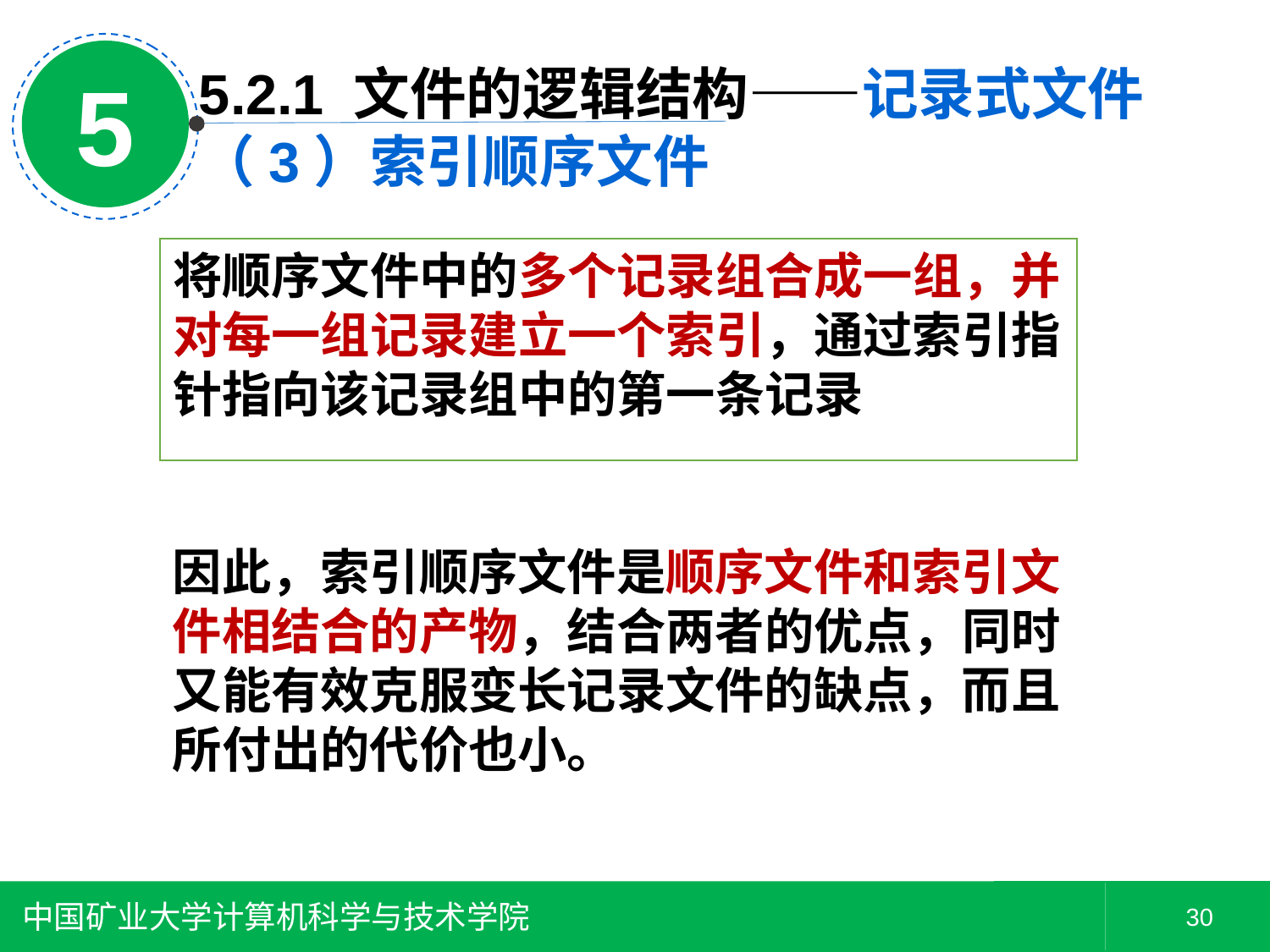

5
5.2.1 文件的逻辑结构——记录式文件
（3）索引顺序文件

将顺序文件中的多个记录组合成一组，并对每一组记录建立一个索引，通过索引指针指向该记录组中的第一条记录

因此，索引顺序文件是顺序文件和索引文件相结合的产物，结合两者的优点，同时又能有效克服变长记录文件的缺点，而且所付出的代价也小。